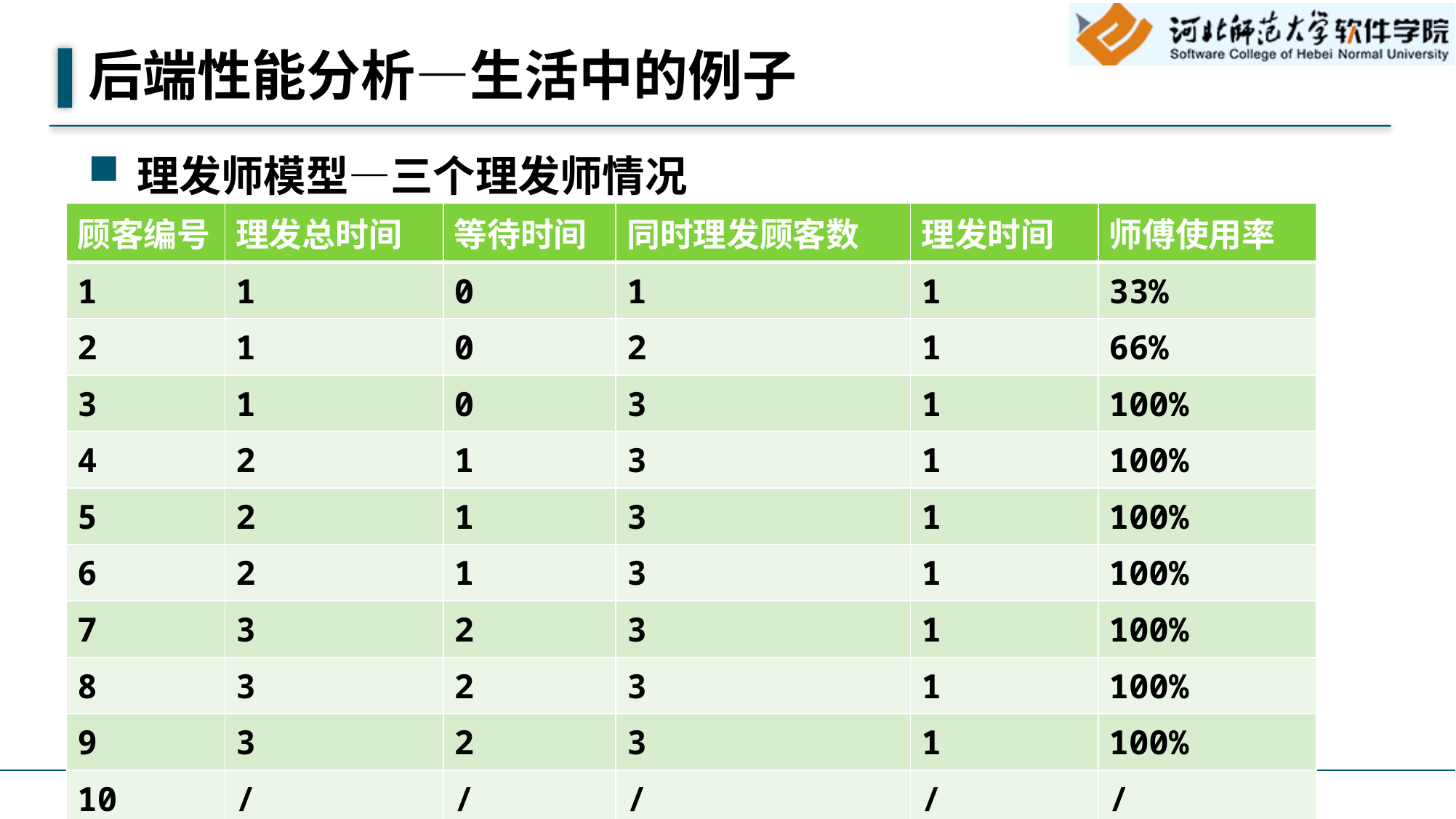

# 后端性能分析—生活中的例子
理发师模型—三个理发师情况
| 顾客编号 | 理发总时间 | 等待时间 | 同时理发顾客数 | 理发时间 | 师傅使用率 |
| --- | --- | --- | --- | --- | --- |
| 1 | 1 | 0 | 1 | 1 | 33% |
| 2 | 1 | 0 | 2 | 1 | 66% |
| 3 | 1 | 0 | 3 | 1 | 100% |
| 4 | 2 | 1 | 3 | 1 | 100% |
| 5 | 2 | 1 | 3 | 1 | 100% |
| 6 | 2 | 1 | 3 | 1 | 100% |
| 7 | 3 | 2 | 3 | 1 | 100% |
| 8 | 3 | 2 | 3 | 1 | 100% |
| 9 | 3 | 2 | 3 | 1 | 100% |
| 10 | / | / | / | / | / |